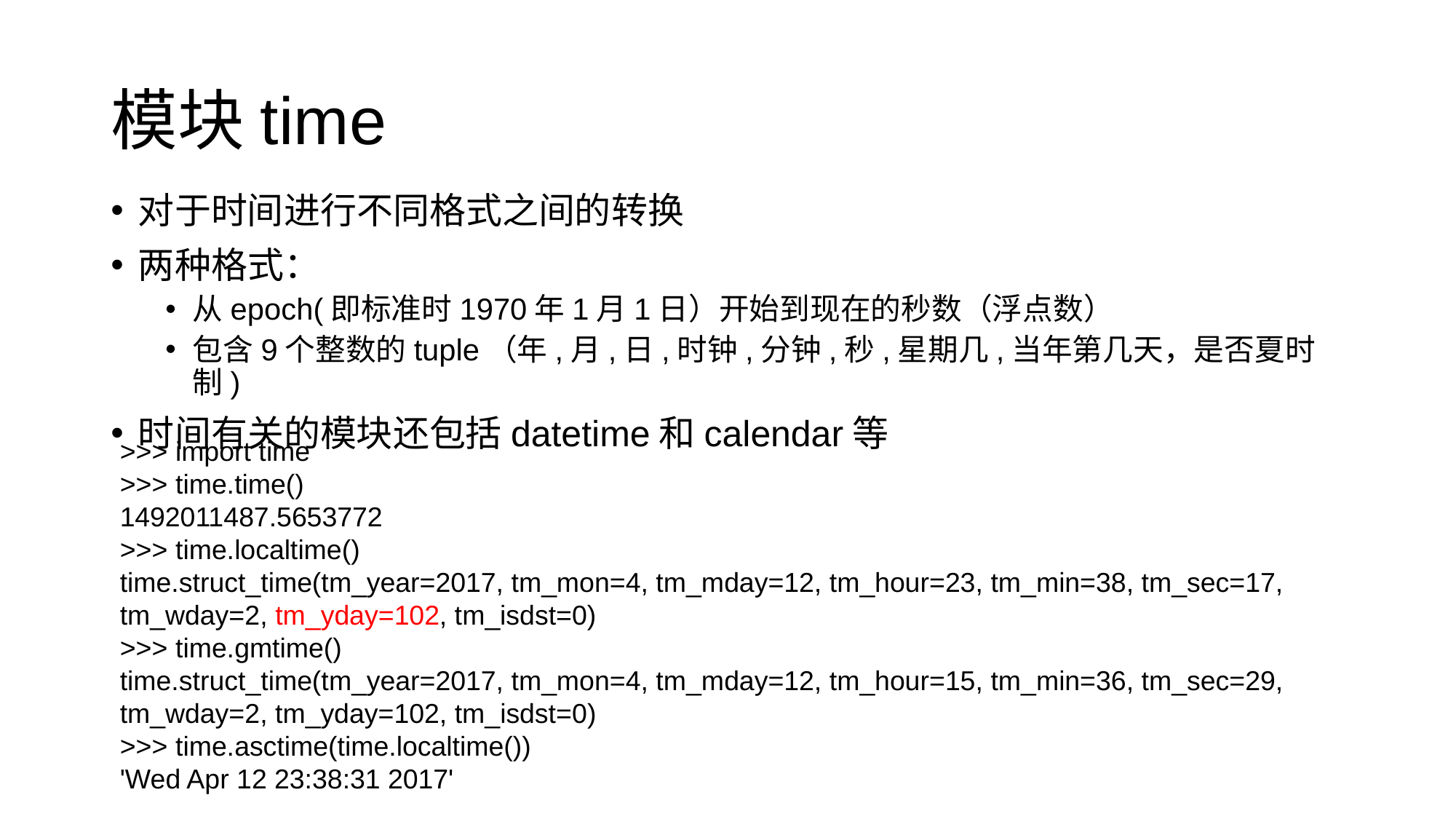

# 模块time
对于时间进行不同格式之间的转换
两种格式：
从epoch(即标准时1970年1月1日）开始到现在的秒数（浮点数）
包含9个整数的tuple（年,月,日,时钟,分钟,秒,星期几,当年第几天，是否夏时制)
时间有关的模块还包括datetime和calendar等
>>> import time
>>> time.time()
1492011487.5653772
>>> time.localtime()
time.struct_time(tm_year=2017, tm_mon=4, tm_mday=12, tm_hour=23, tm_min=38, tm_sec=17, tm_wday=2, tm_yday=102, tm_isdst=0)
>>> time.gmtime()
time.struct_time(tm_year=2017, tm_mon=4, tm_mday=12, tm_hour=15, tm_min=36, tm_sec=29, tm_wday=2, tm_yday=102, tm_isdst=0)
>>> time.asctime(time.localtime())
'Wed Apr 12 23:38:31 2017'